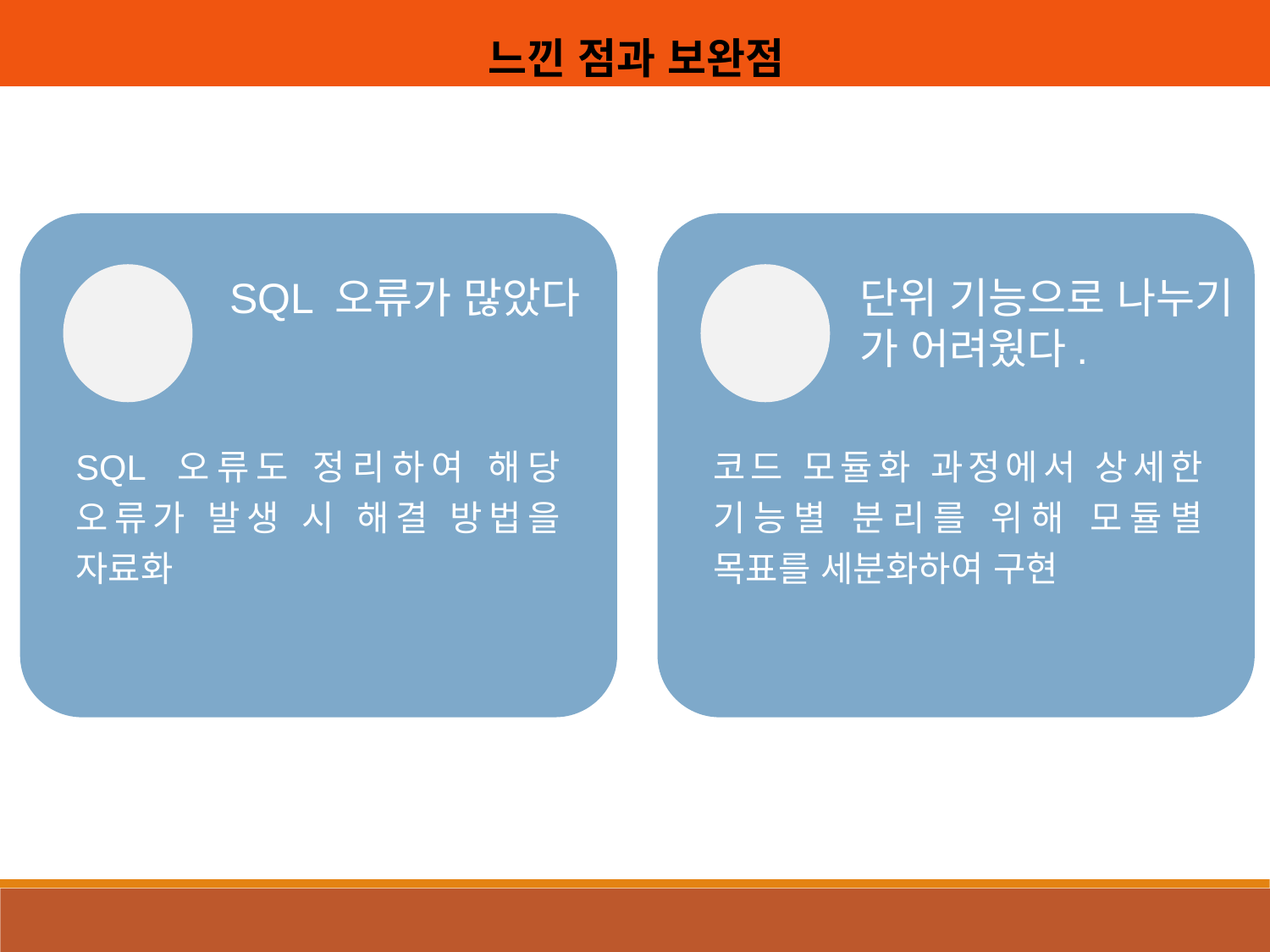

느낀 점과 보완점

SQL 오류가 많았다
단위 기능으로 나누기
가 어려웠다.
SQL 오류도 정리하여 해당 오류가 발생 시 해결 방법을 자료화
코드 모듈화 과정에서 상세한 기능별 분리를 위해 모듈별 목표를 세분화하여 구현